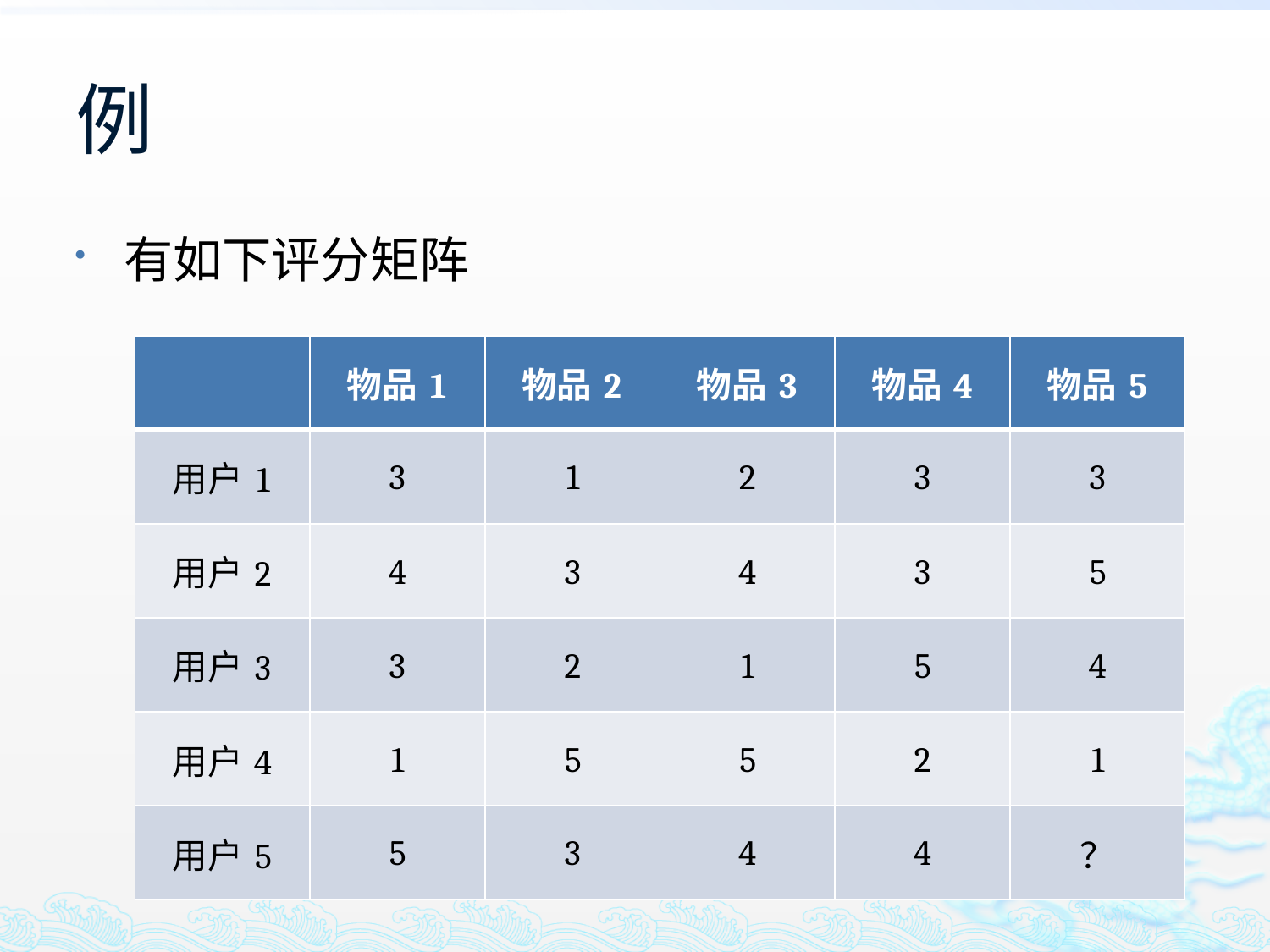

# 例
有如下评分矩阵
|  | 物品1 | 物品2 | 物品3 | 物品4 | 物品5 |
| --- | --- | --- | --- | --- | --- |
| 用户1 | 3 | 1 | 2 | 3 | 3 |
| 用户2 | 4 | 3 | 4 | 3 | 5 |
| 用户3 | 3 | 2 | 1 | 5 | 4 |
| 用户4 | 1 | 5 | 5 | 2 | 1 |
| 用户5 | 5 | 3 | 4 | 4 | ？ |